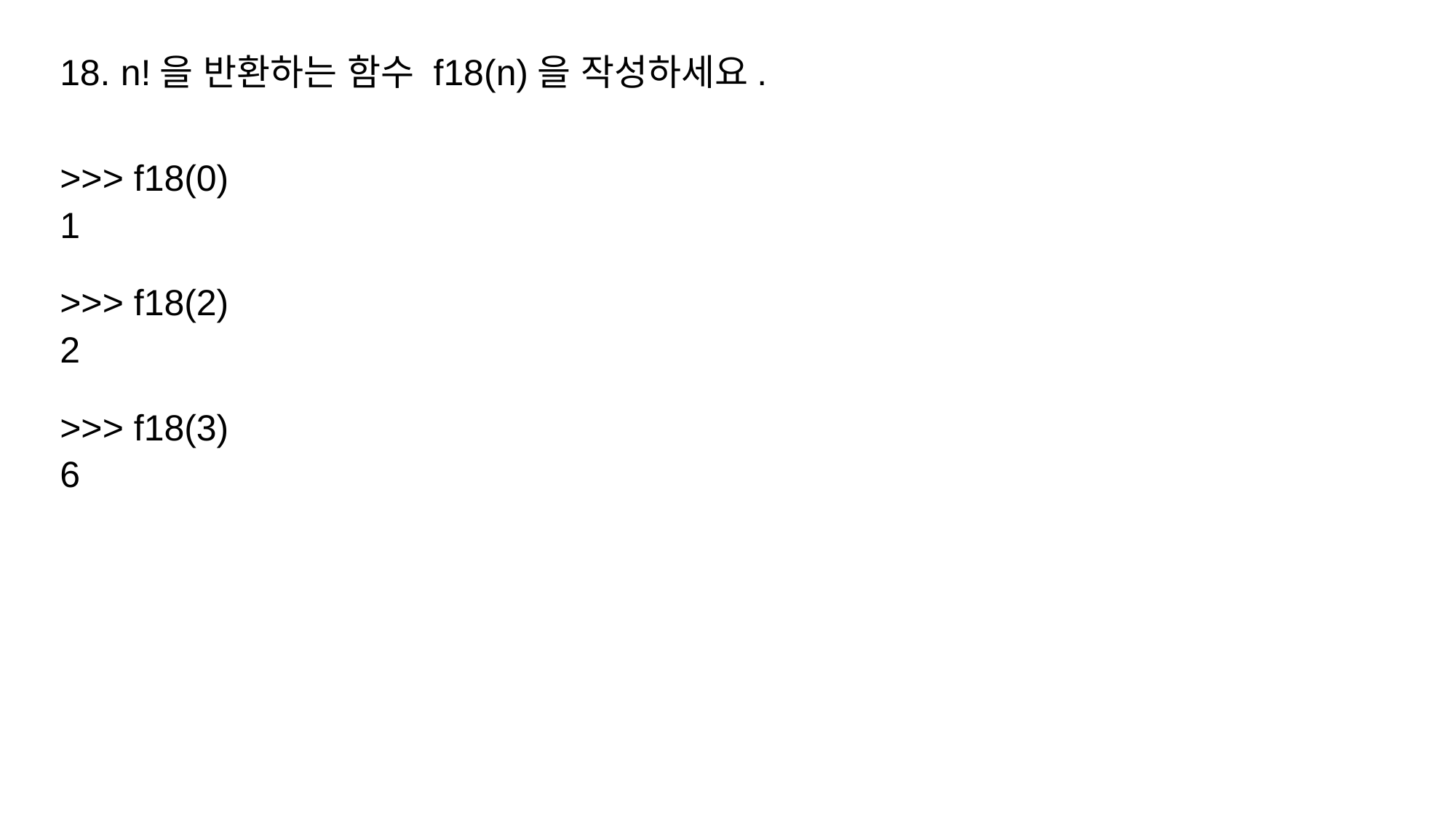

18. n!을 반환하는 함수 f18(n)을 작성하세요.

>>> f18(0)
1

>>> f18(2)
2

>>> f18(3)
6